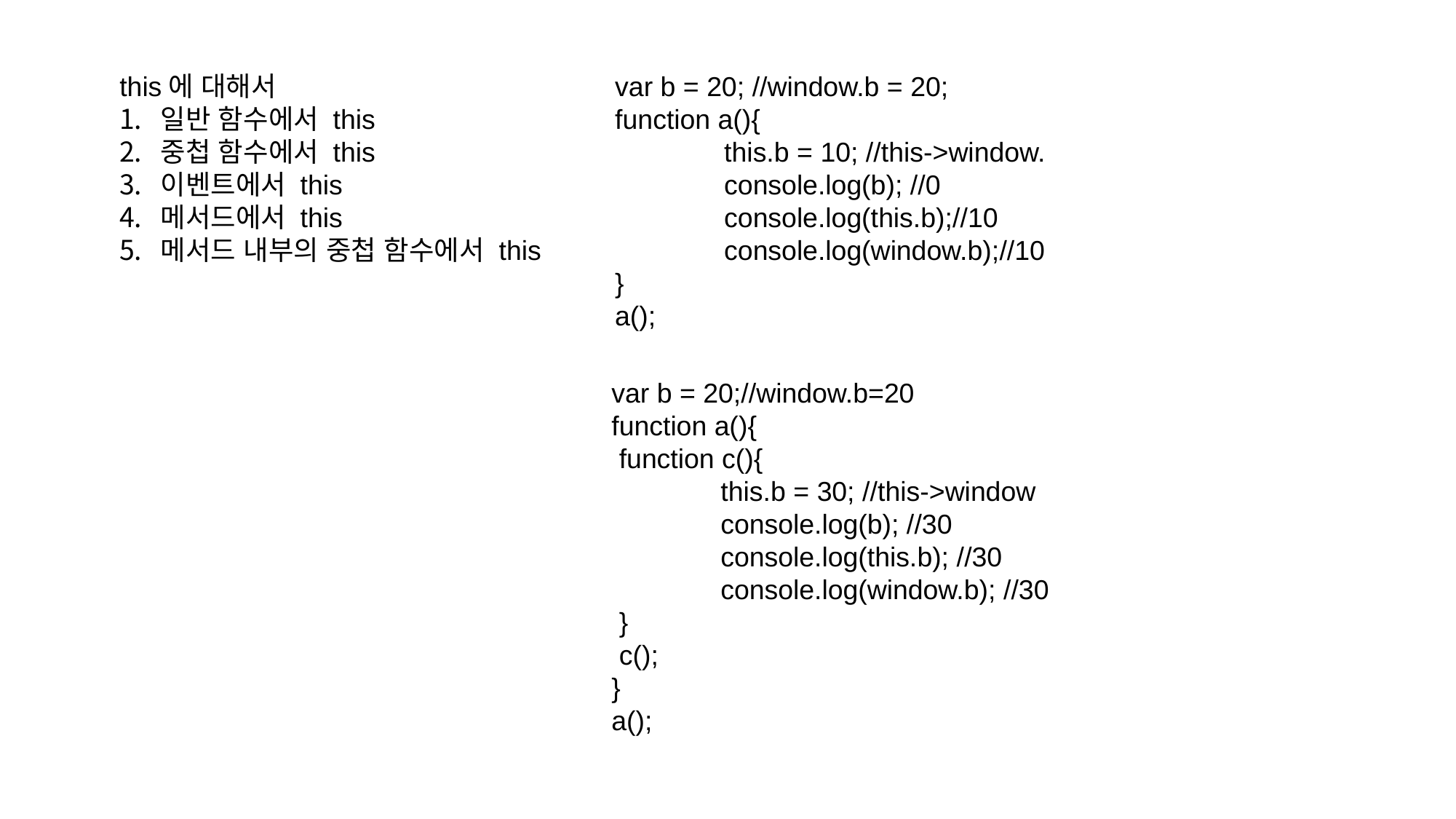

this에 대해서
일반 함수에서 this
중첩 함수에서 this
이벤트에서 this
메서드에서 this
메서드 내부의 중첩 함수에서 this
var b = 20; //window.b = 20;
function a(){
	this.b = 10; //this->window.
	console.log(b); //0
	console.log(this.b);//10
	console.log(window.b);//10
}
a();
var b = 20;//window.b=20
function a(){
 function c(){
	this.b = 30; //this->window
	console.log(b); //30
	console.log(this.b); //30
	console.log(window.b); //30
 }
 c();
}
a();